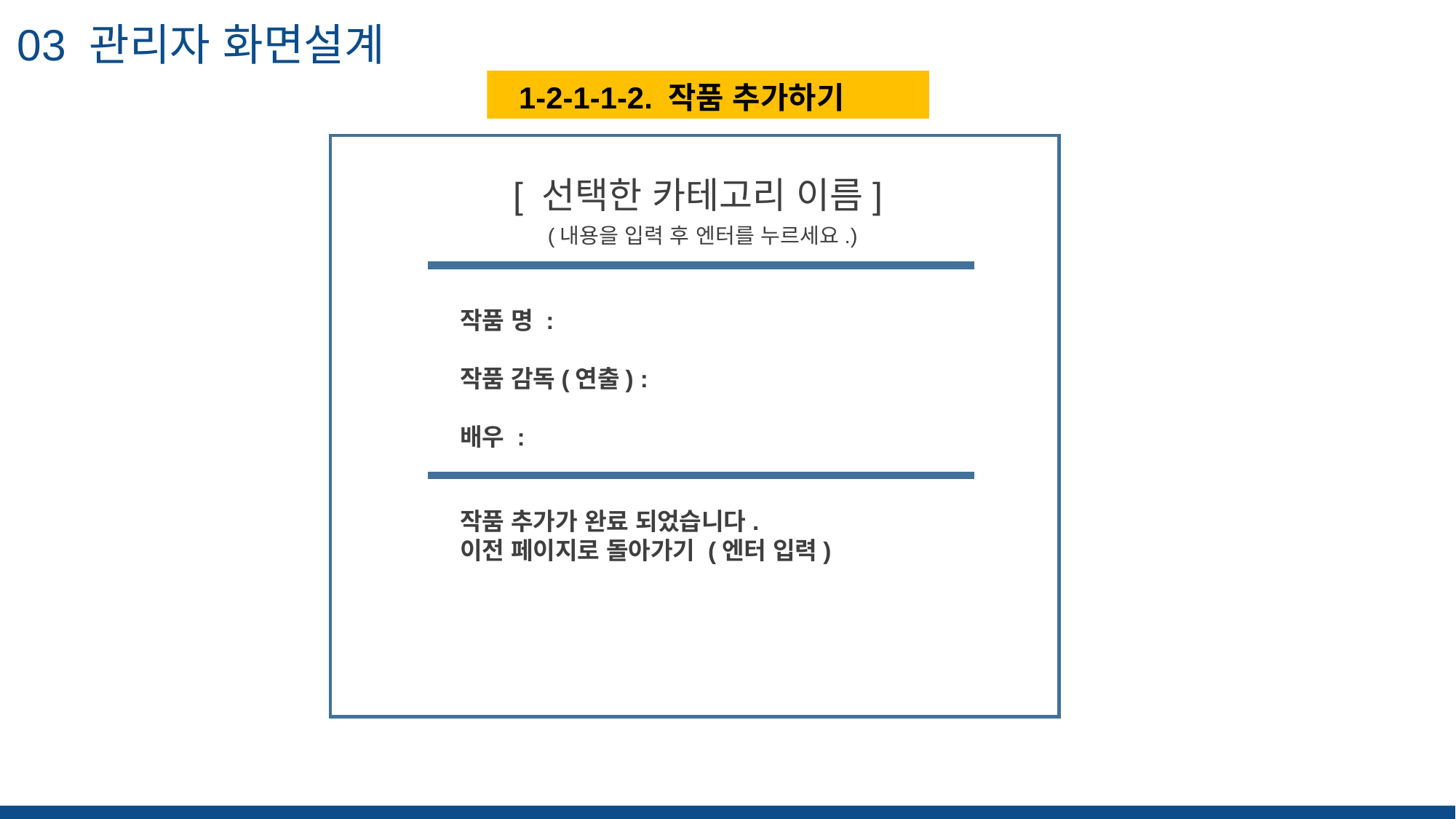

03 관리자 화면설계

 1-2-1-1-2. 작품 추가하기
“ 해당 슬라이드의 핵심 을 적어주세요 ”

 [ 선택한 카테고리 이름]
 (내용을 입력 후 엔터를 누르세요.)
작품 명 :

작품 감독(연출) :

배우 :
작품 추가가 완료 되었습니다.
이전 페이지로 돌아가기 (엔터 입력)